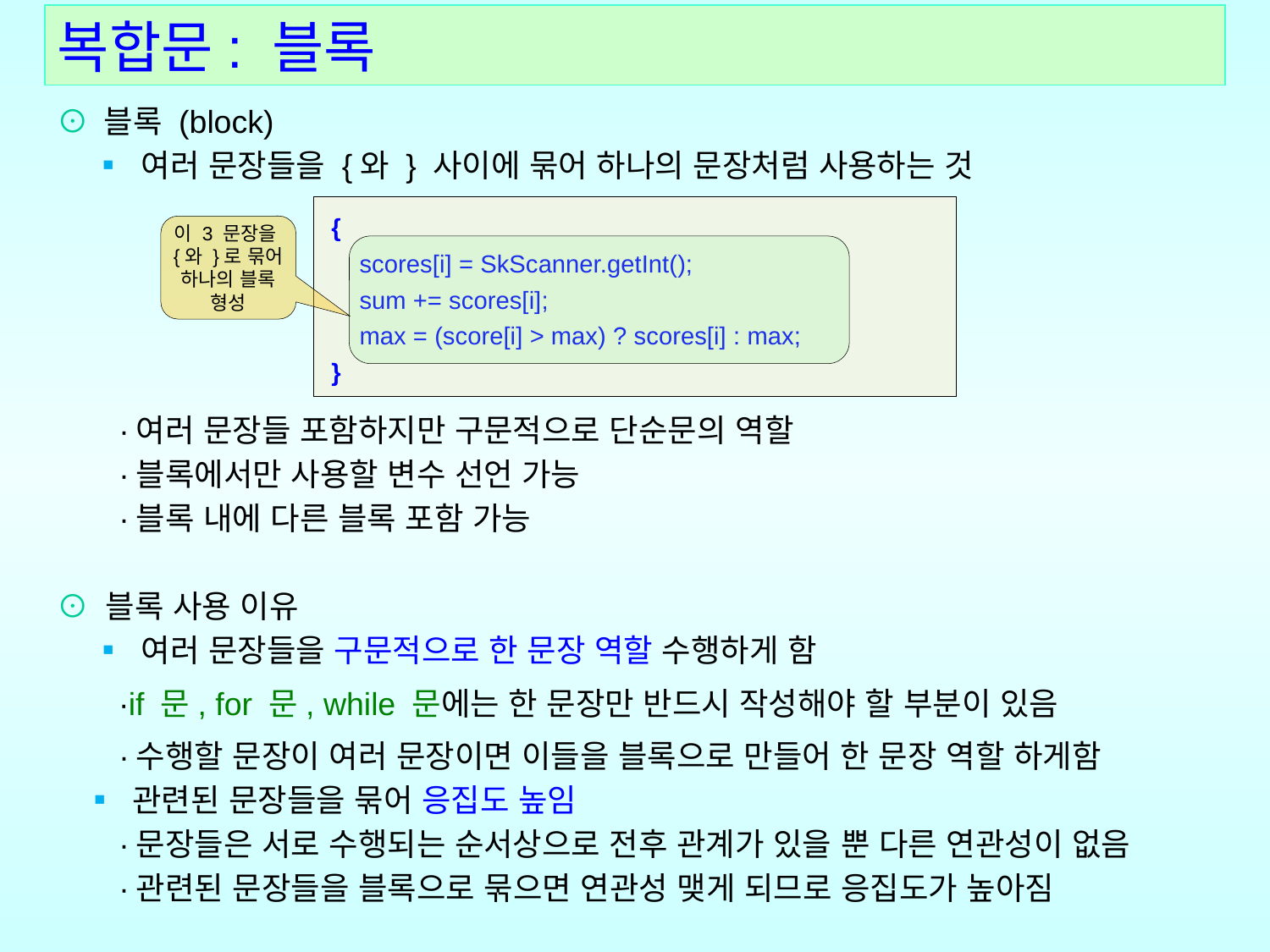

복합문: 블록
⊙ 블록 (block)
    ▪ 여러 문장들을 {와 } 사이에 묶어 하나의 문장처럼 사용하는 것

       ∙여러 문장들 포함하지만 구문적으로 단순문의 역할
       ∙블록에서만 사용할 변수 선언 가능
       ∙블록 내에 다른 블록 포함 가능

⊙ 블록 사용 이유
    ▪ 여러 문장들을 구문적으로 한 문장 역할 수행하게 함
       ∙if 문, for 문, while 문에는 한 문장만 반드시 작성해야 할 부분이 있음
       ∙수행할 문장이 여러 문장이면 이들을 블록으로 만들어 한 문장 역할 하게함
   ▪ 관련된 문장들을 묶어 응집도 높임
       ∙문장들은 서로 수행되는 순서상으로 전후 관계가 있을 뿐 다른 연관성이 없음
       ∙관련된 문장들을 블록으로 묶으면 연관성 맺게 되므로 응집도가 높아짐
| { scores[i] = SkScanner.getInt(); sum += scores[i]; max = (score[i] > max) ? scores[i] : max; } |
| --- |
이 3 문장을
{와 }로 묶어
하나의 블록 형성